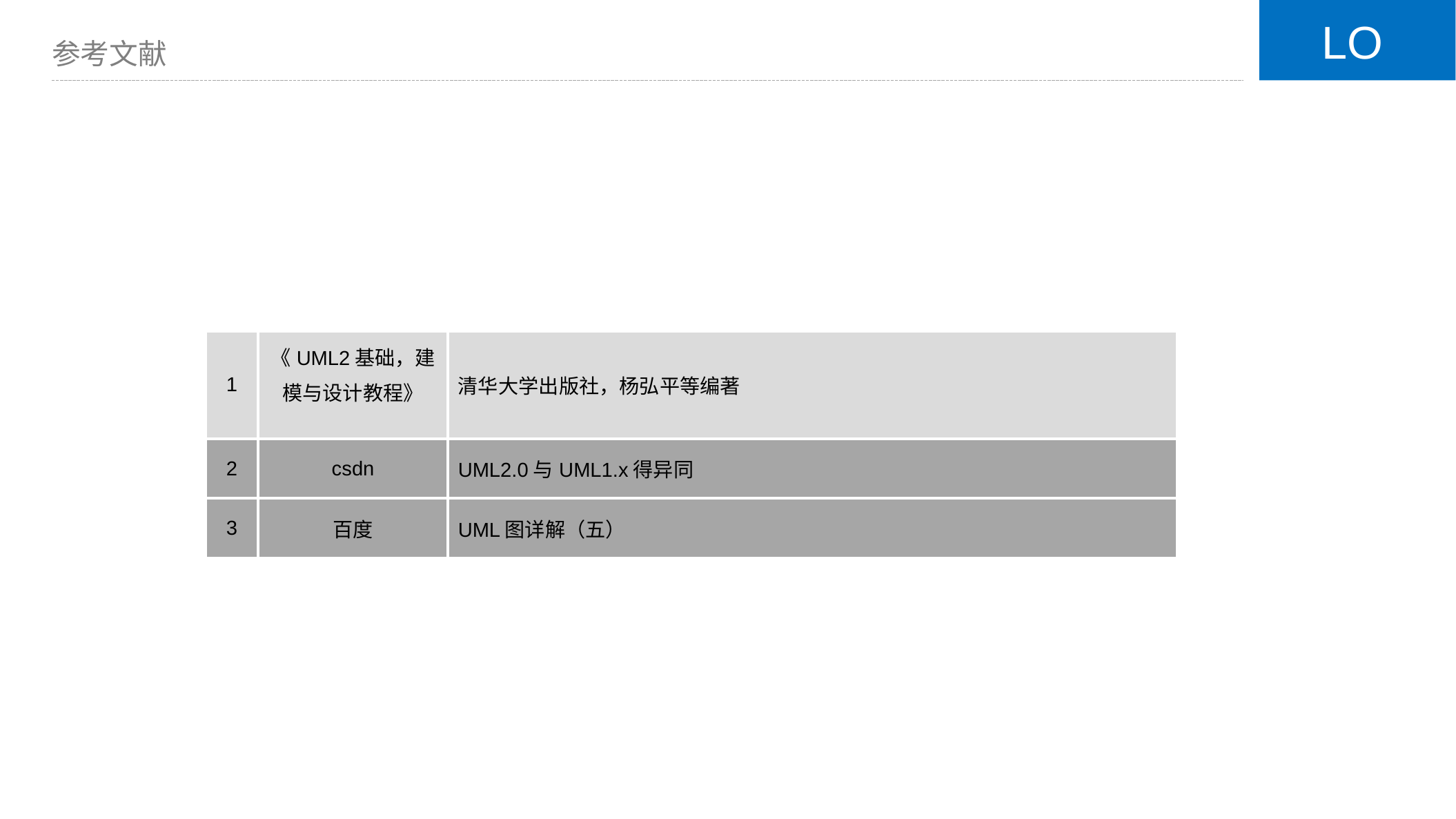

LOGO
参考文献
| 1 | 《UML2基础，建模与设计教程》 | 清华大学出版社，杨弘平等编著 |
| --- | --- | --- |
| 2 | csdn | UML2.0与UML1.x得异同 |
| 3 | 百度 | UML图详解（五） |